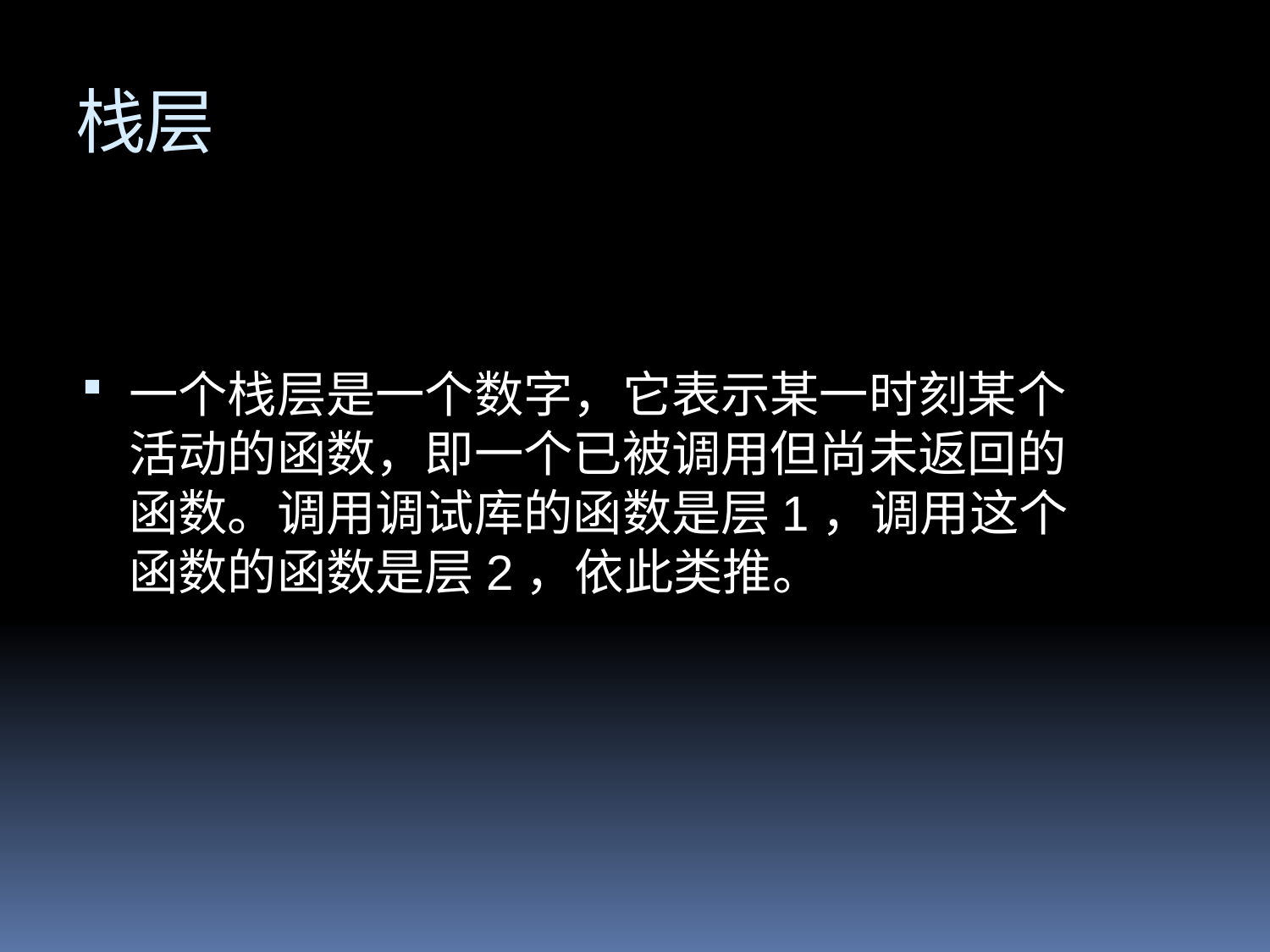

# 栈层
一个栈层是一个数字，它表示某一时刻某个活动的函数，即一个已被调用但尚未返回的函数。调用调试库的函数是层1，调用这个函数的函数是层2，依此类推。